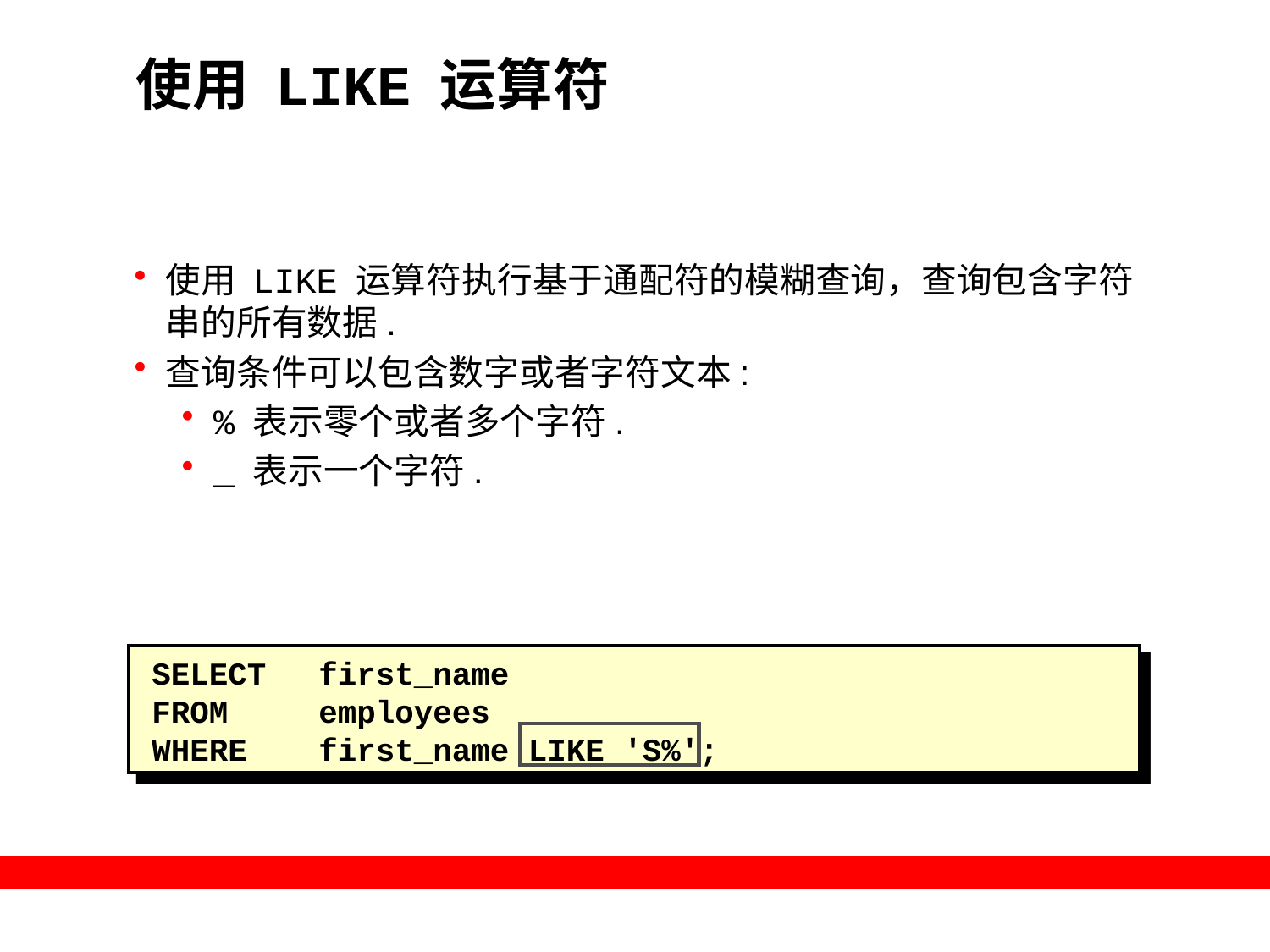

# 使用 LIKE 运算符
使用 LIKE 运算符执行基于通配符的模糊查询，查询包含字符串的所有数据.
查询条件可以包含数字或者字符文本:
% 表示零个或者多个字符.
_ 表示一个字符.

SELECT	first_name
FROM 	employees
WHERE	first_name LIKE 'S%';